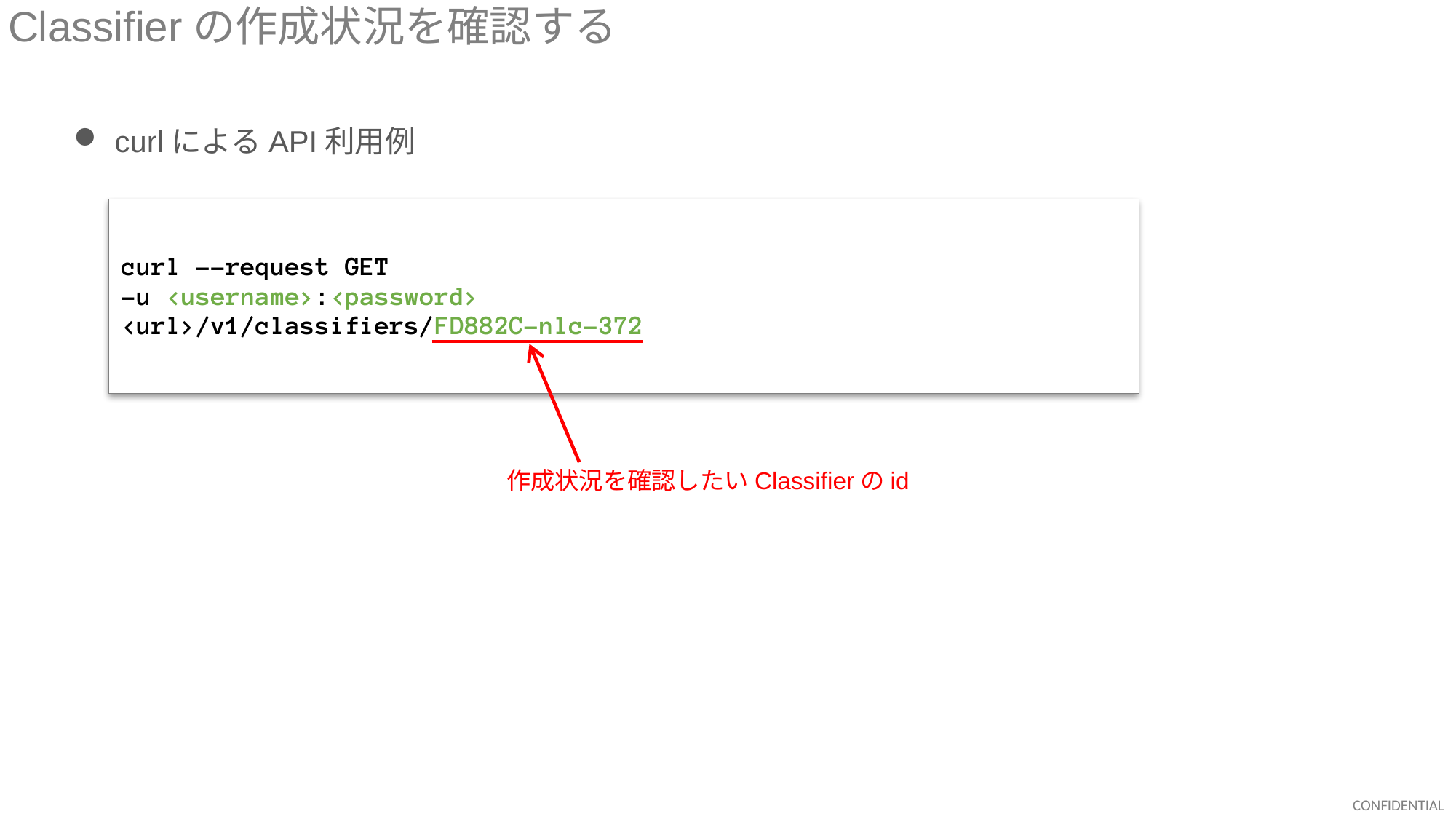

Classifierの作成状況を確認する
curlによるAPI利用例
curl --request GET
-u <username>:<password>
<url>/v1/classifiers/FD882C-nlc-372
作成状況を確認したいClassifierのid
CONFIDENTIAL